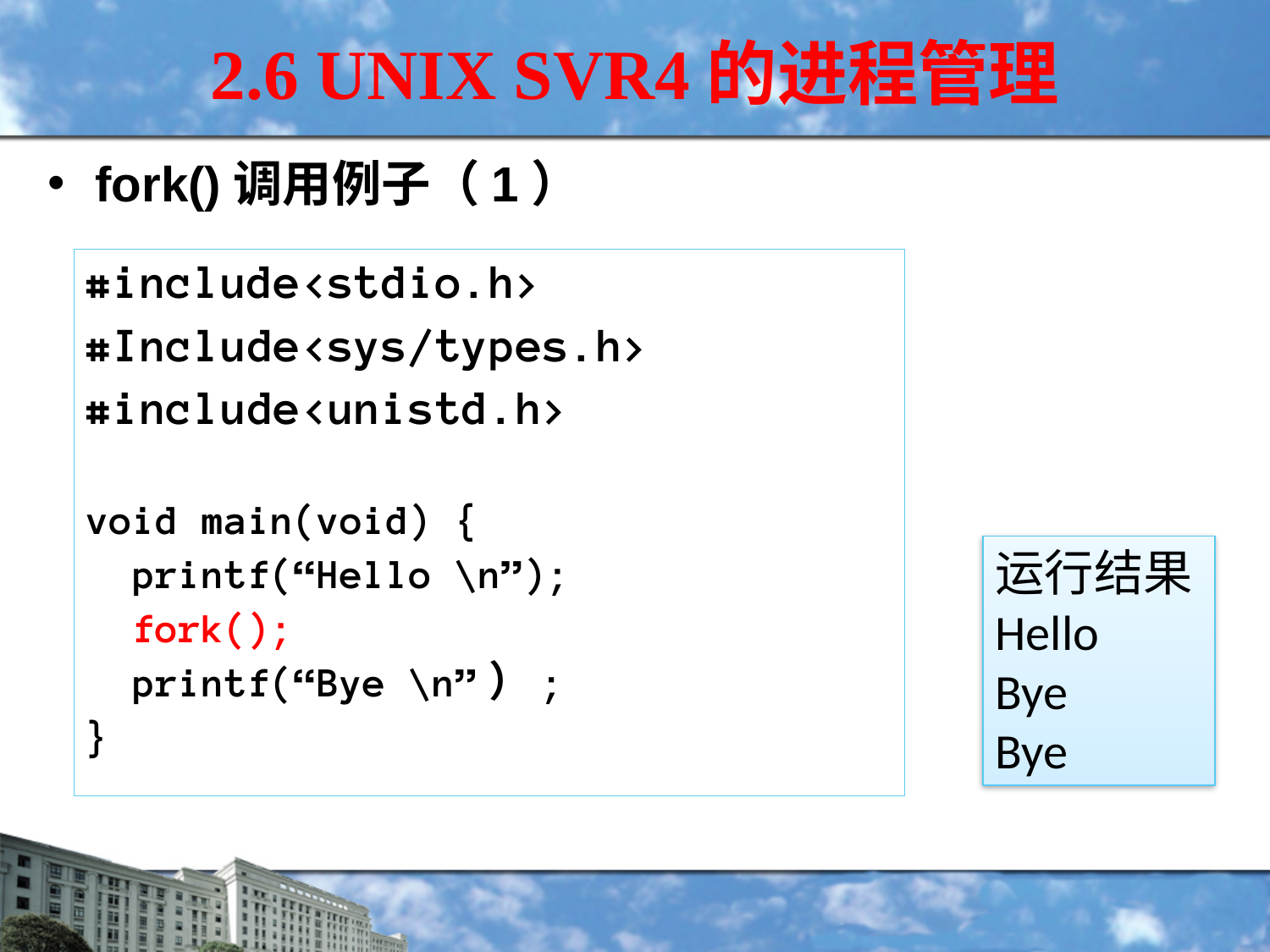

# 2.6 UNIX SVR4的进程管理
fork()调用例子（1）
#include<stdio.h>
#Include<sys/types.h>
#include<unistd.h>

void main(void) {
  printf(“Hello \n”);
  fork();
  printf(“Bye \n”）;
}
运行结果
Hello
Bye
Bye